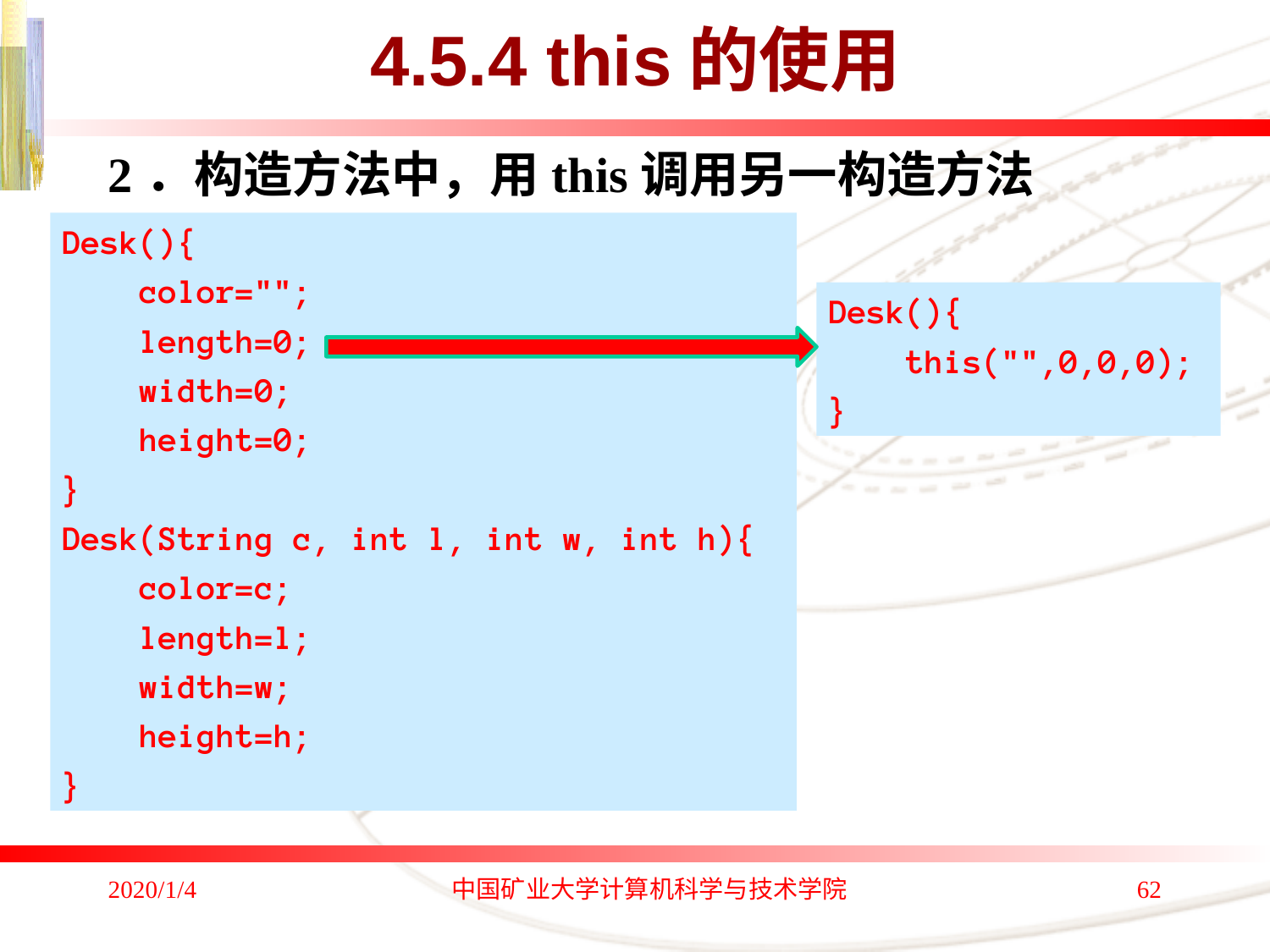

# 4.5.4 this的使用
2．构造方法中，用this调用另一构造方法
Desk(){
    color="";
    length=0;
    width=0;
    height=0;
}
Desk(String c, int l, int w, int h){
    color=c;
    length=l;
    width=w;
    height=h;
}
Desk(){
  this("",0,0,0);
}

2020/1/4
中国矿业大学计算机科学与技术学院
62